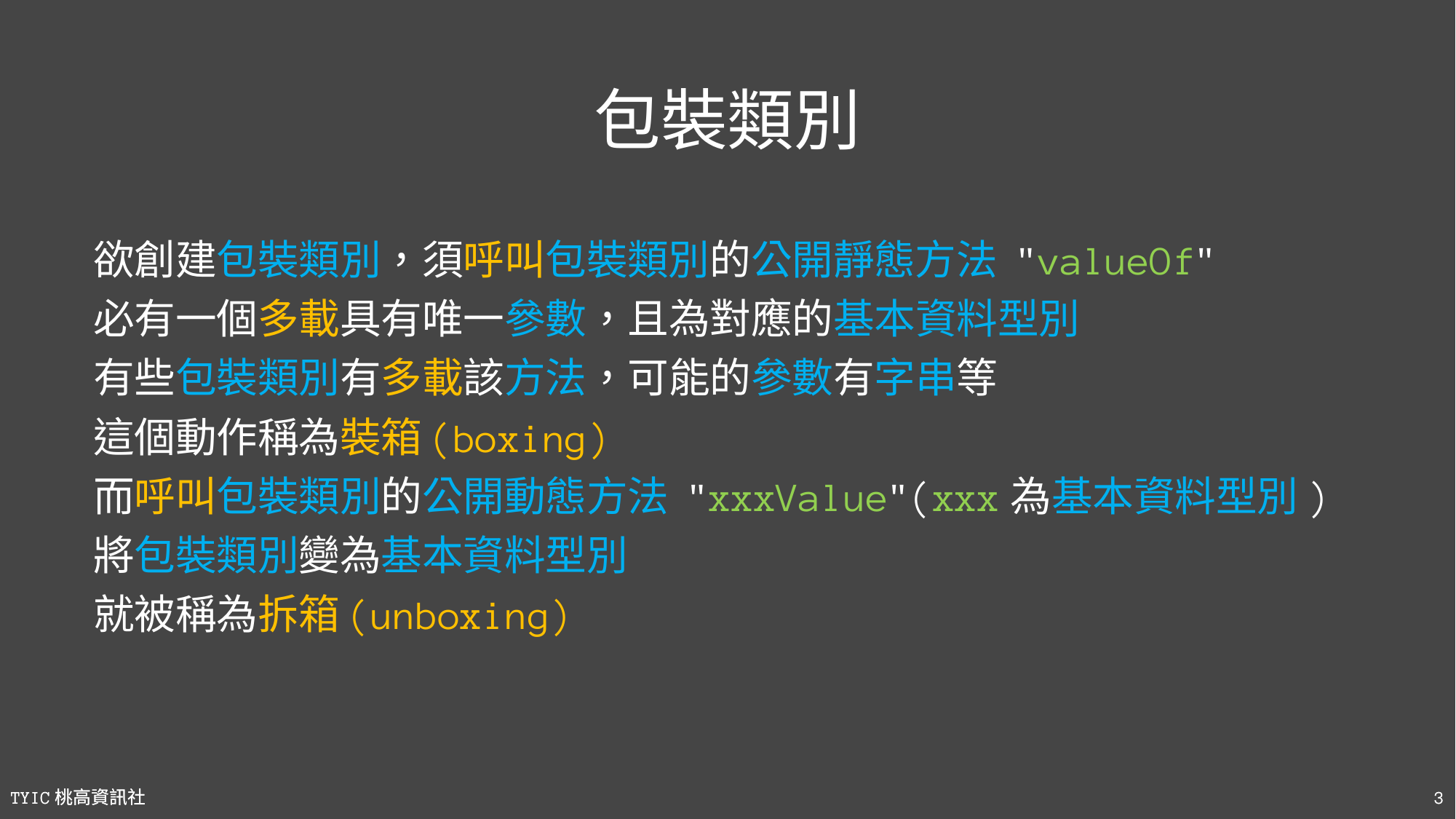

# 包裝類別
欲創建包裝類別，須呼叫包裝類別的公開靜態方法 "valueOf"
必有一個多載具有唯一參數，且為對應的基本資料型別
有些包裝類別有多載該方法，可能的參數有字串等
這個動作稱為裝箱(boxing)
而呼叫包裝類別的公開動態方法 "xxxValue"(xxx為基本資料型別)
將包裝類別變為基本資料型別
就被稱為拆箱(unboxing)